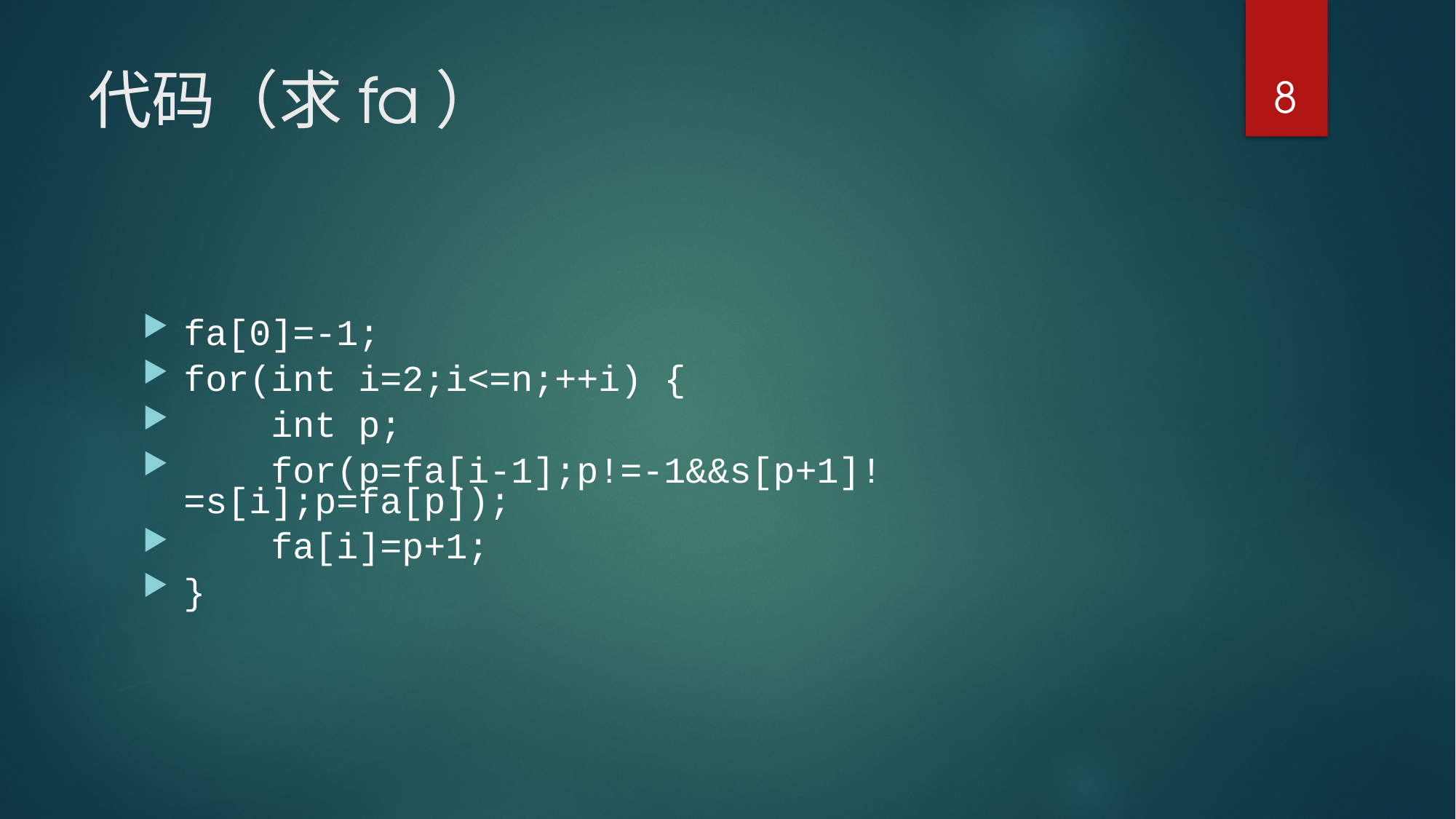

8
# 代码（求fa）
fa[0]=-1;
for(int i=2;i<=n;++i) {
    int p;
    for(p=fa[i-1];p!=-1&&s[p+1]!=s[i];p=fa[p]);
    fa[i]=p+1;
}